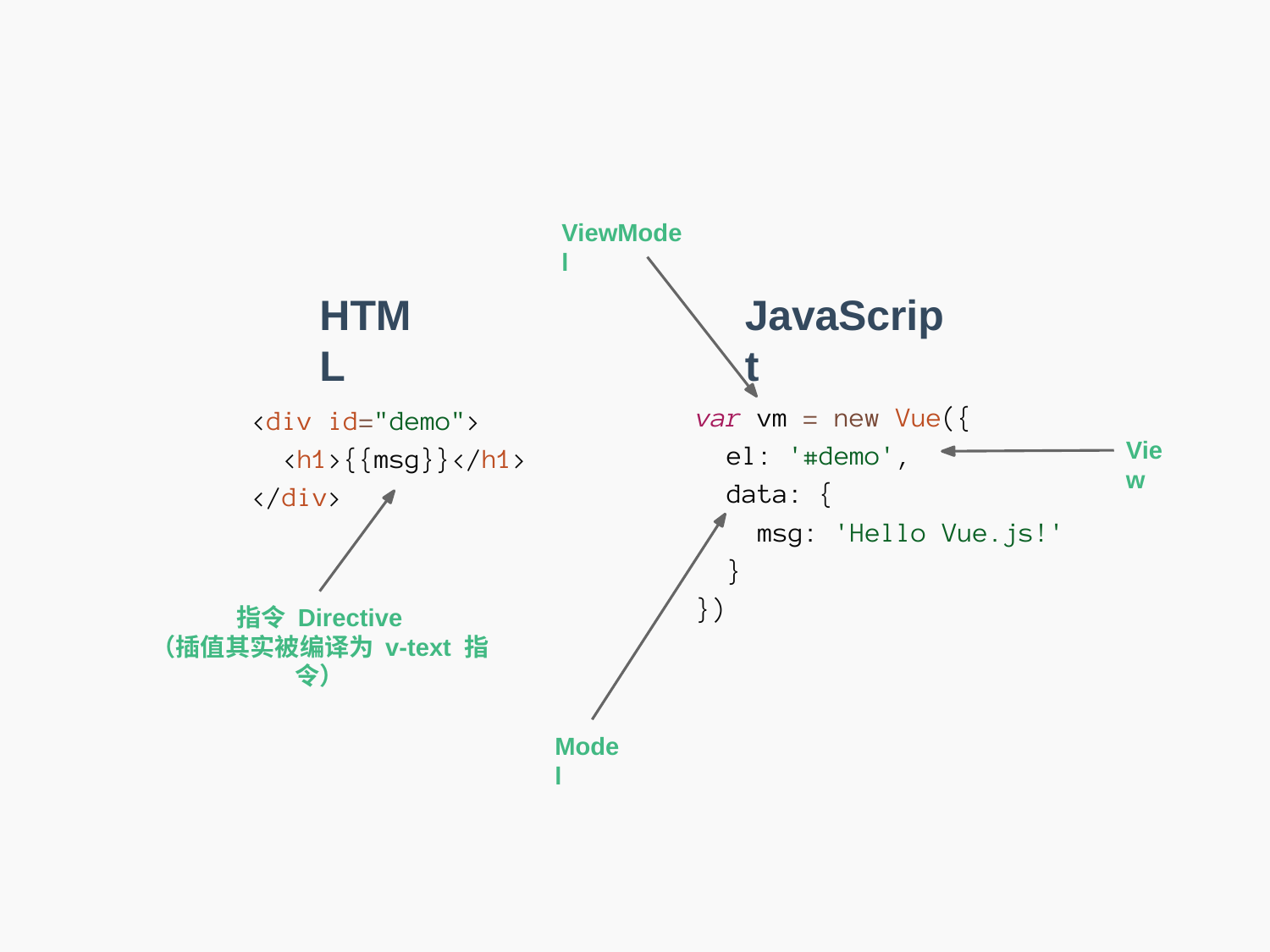

ViewModel

# HTML
JavaScript

<div id="demo">
<h1>{{msg}}</h1>
</div>
var vm = new Vue({

View
el: '#demo',

data: {

msg: 'Hello Vue.js!'

}

})

指令 Directive
（插值其实被编译为 v-text 指令）
Model